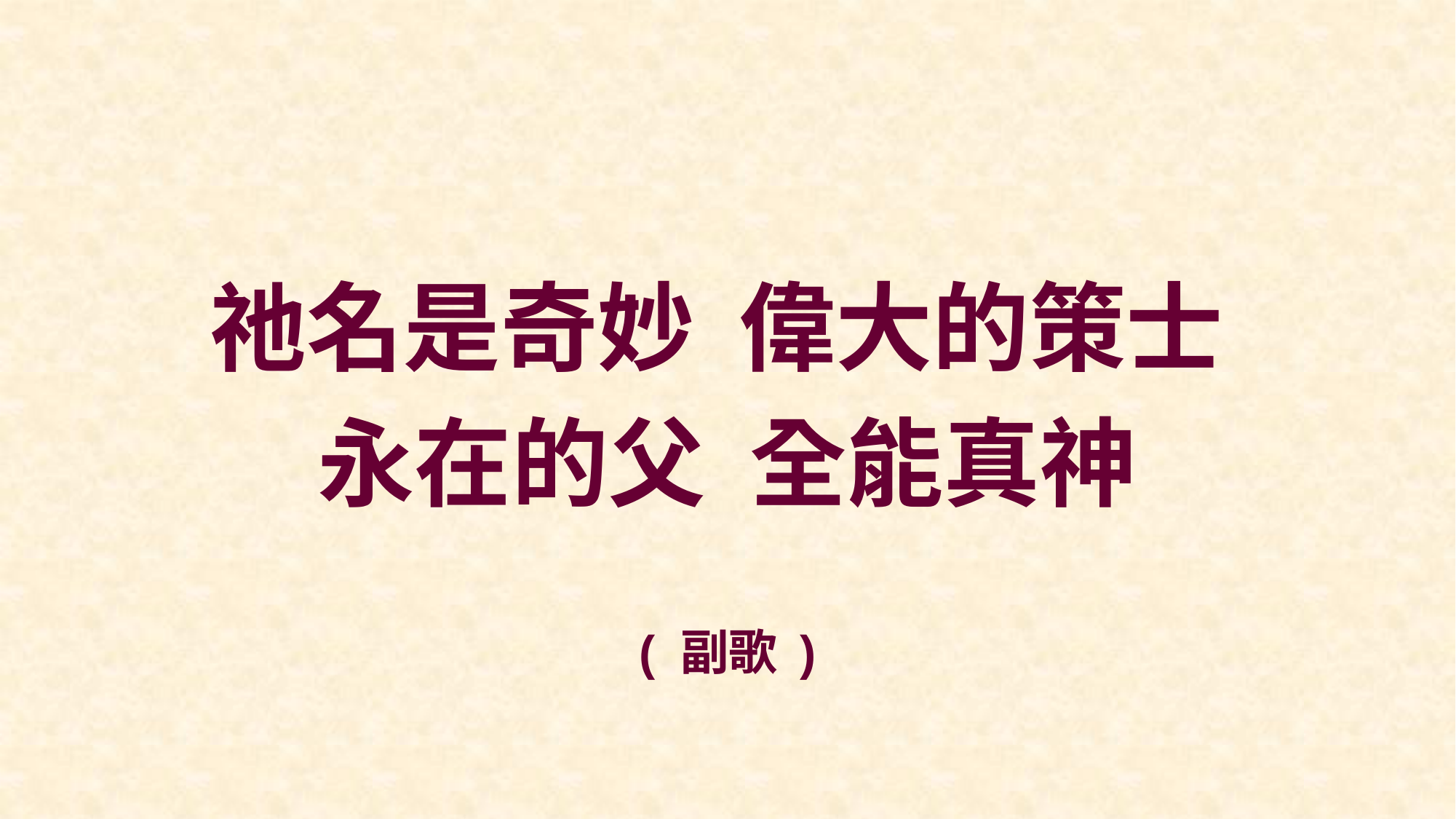

祂名是奇妙  偉大的策士
永在的父  全能真神
( 副歌 )